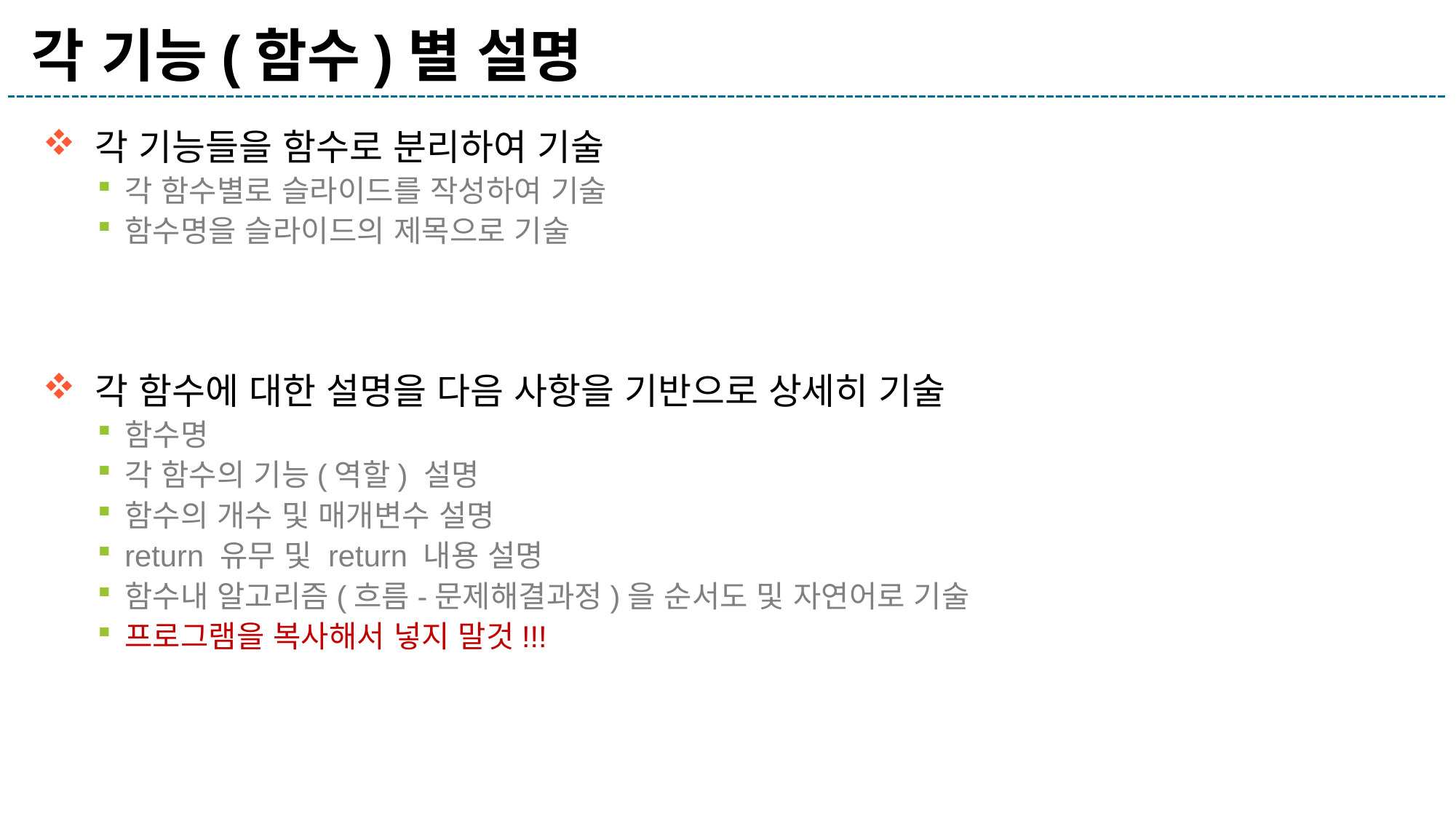

# 각 기능(함수)별 설명
 각 기능들을 함수로 분리하여 기술
각 함수별로 슬라이드를 작성하여 기술
함수명을 슬라이드의 제목으로 기술

 각 함수에 대한 설명을 다음 사항을 기반으로 상세히 기술
함수명
각 함수의 기능(역할) 설명
함수의 개수 및 매개변수 설명
return 유무 및 return 내용 설명
함수내 알고리즘(흐름-문제해결과정)을 순서도 및 자연어로 기술
프로그램을 복사해서 넣지 말것!!!